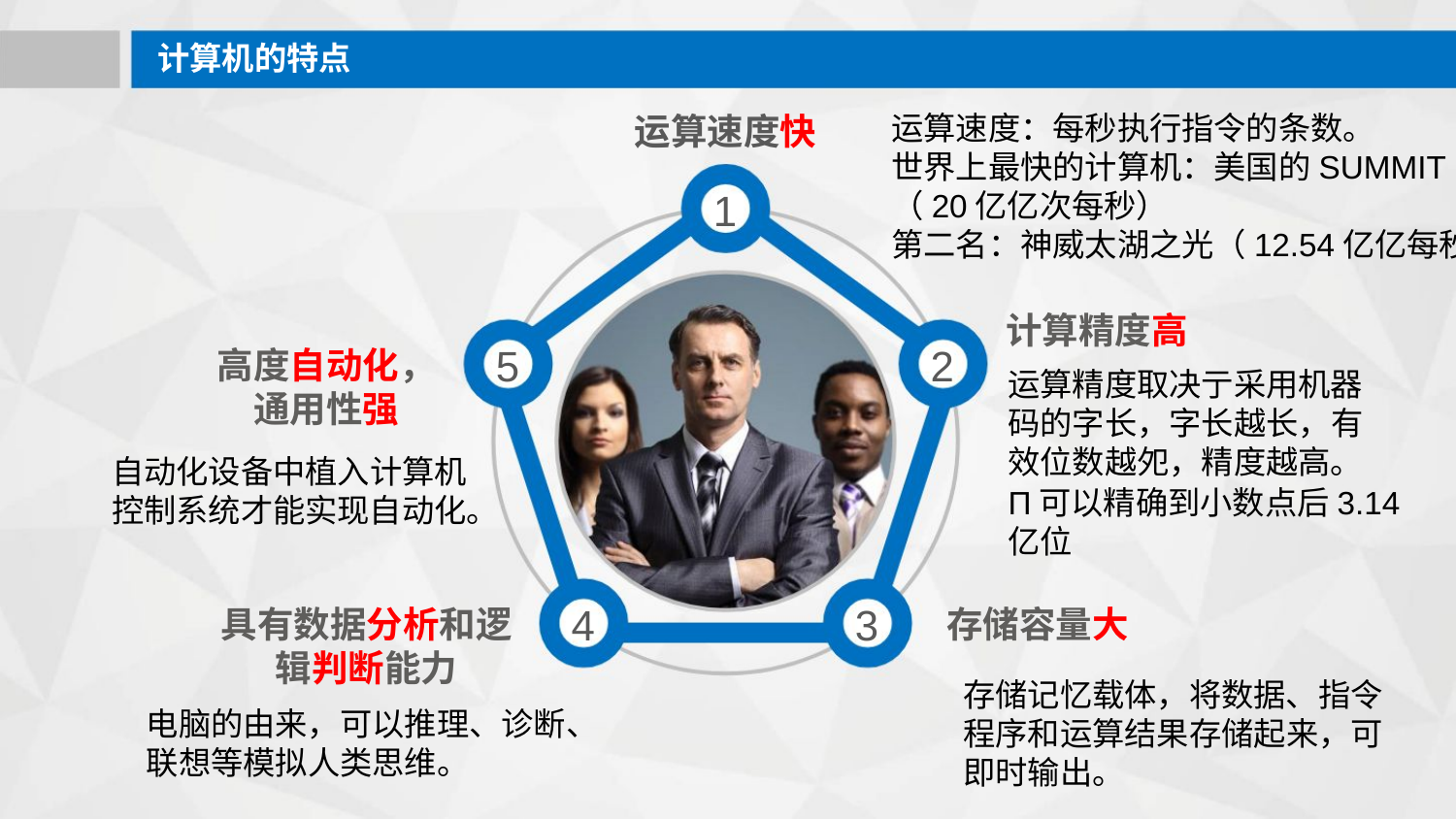

计算机的特点
运算速度：每秒执行指令的条数。
世界上最快的计算机：美国的SUMMIT
（20亿亿次每秒）
运算速度快
1
第二名：神威太湖之光（12.54亿亿每秒
计算精度高
5
2
高度自动化，
运算精度取决亍采用机器
码的字长，字长越长，有
效位数越夗，精度越高。
Π可以精确到小数点后3.14
亿位
通用性强
自动化设备中植入计算机
控制系统才能实现自动化。
4
3
具有数据分析和逻
辑判断能力
存储容量大
存储记忆载体，将数据、指令
程序和运算结果存储起来，可
即时输出。
电脑的由来，可以推理、诊断、
联想等模拟人类思维。